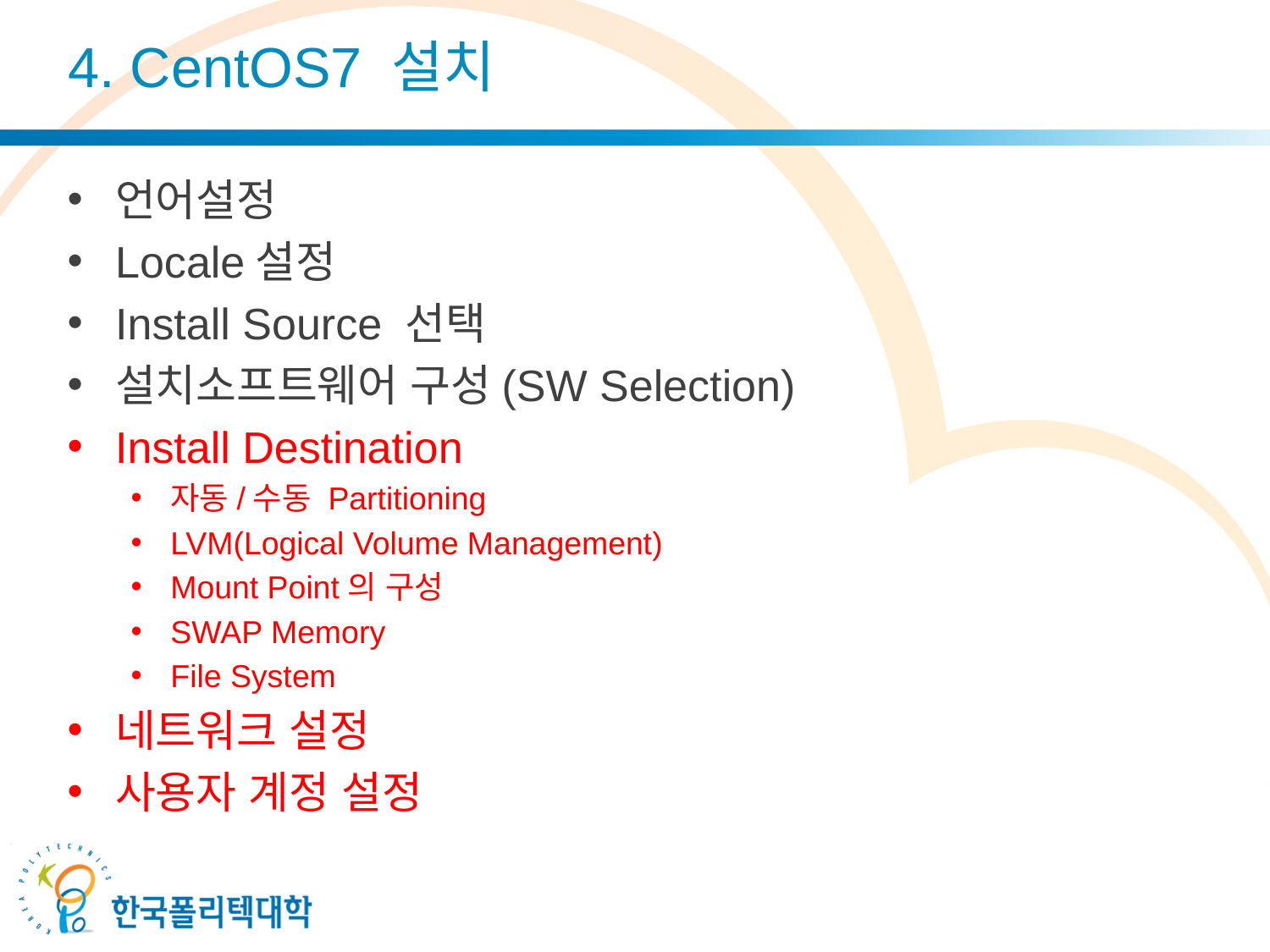

# 4. CentOS7 설치
언어설정
Locale설정
Install Source 선택
설치소프트웨어 구성(SW Selection)
Install Destination
자동/수동 Partitioning
LVM(Logical Volume Management)
Mount Point의 구성
SWAP Memory
File System
네트워크 설정
사용자 계정 설정